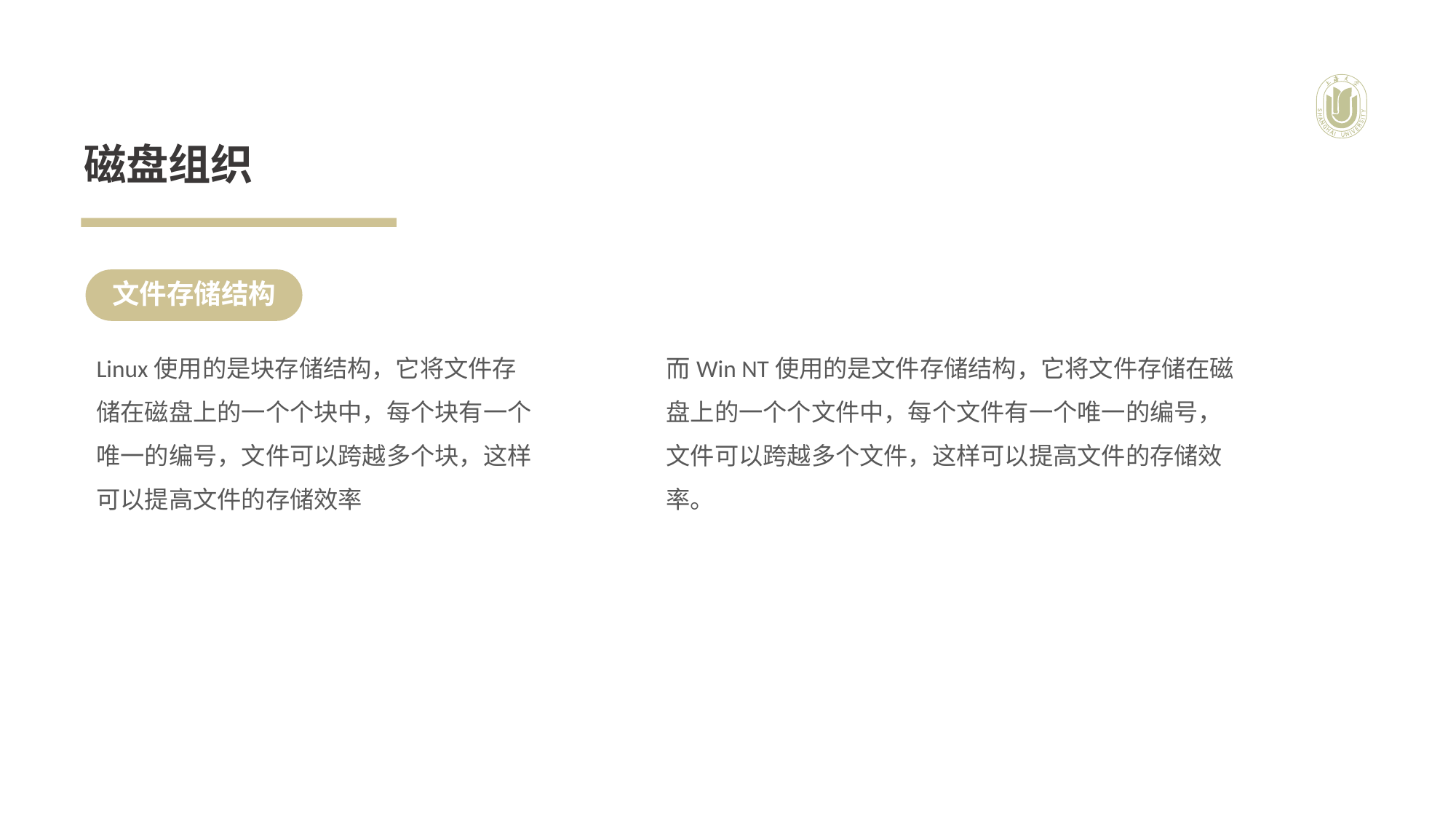

磁盘组织

文件存储结构
而Win NT使用的是文件存储结构，它将文件存储在磁盘上的一个个文件中，每个文件有一个唯一的编号，文件可以跨越多个文件，这样可以提高文件的存储效率。
Linux使用的是块存储结构，它将文件存储在磁盘上的一个个块中，每个块有一个唯一的编号，文件可以跨越多个块，这样可以提高文件的存储效率